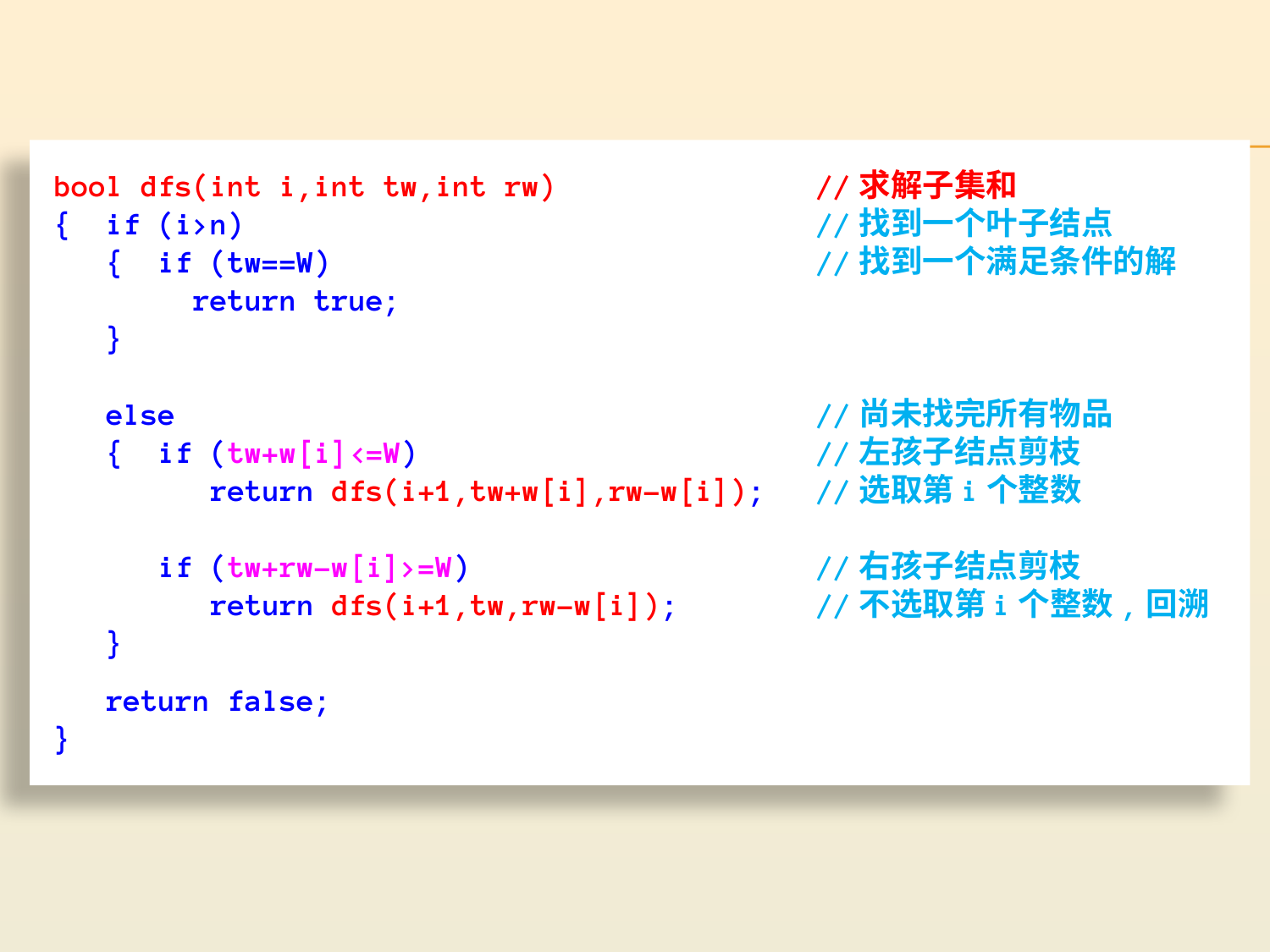

bool dfs(int i,int tw,int rw)	  		//求解子集和
{  if (i>n)					//找到一个叶子结点
   {  if (tw==W)				//找到一个满足条件的解
        return true;
   }
   else						//尚未找完所有物品
   {  if (tw+w[i]<=W)				//左孩子结点剪枝
         return dfs(i+1,tw+w[i],rw-w[i]);	//选取第i个整数
      if (tw+rw-w[i]>=W)			//右孩子结点剪枝
         return dfs(i+1,tw,rw-w[i]);		//不选取第i个整数,回溯
   }
   return false;
}